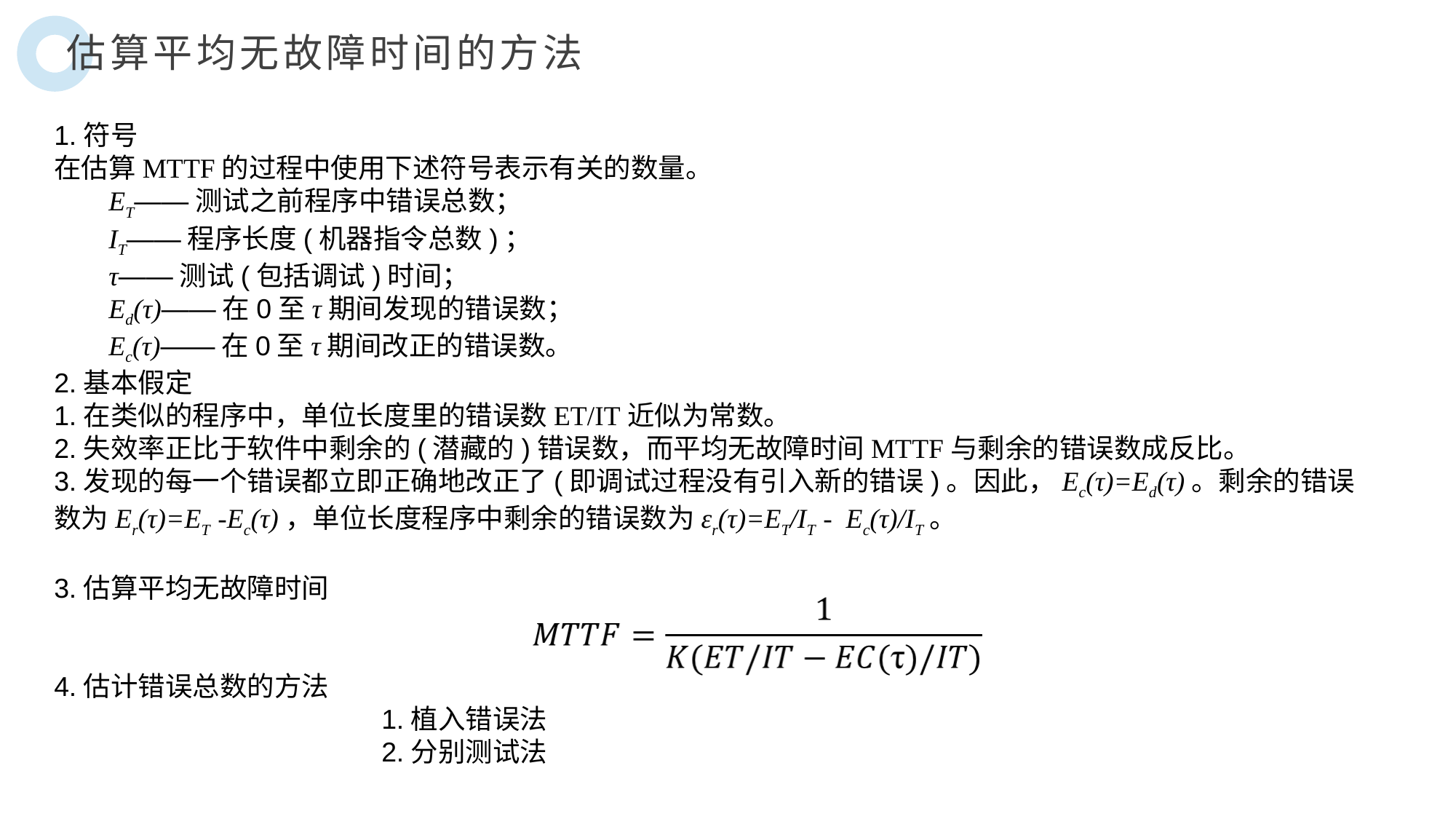

估算平均无故障时间的方法

1.符号
在估算MTTF的过程中使用下述符号表示有关的数量。
ET——测试之前程序中错误总数；
IT——程序长度(机器指令总数)；
τ——测试(包括调试)时间；
Ed(τ)——在0至τ期间发现的错误数；
Ec(τ)——在0至τ期间改正的错误数。
2.基本假定
1.在类似的程序中，单位长度里的错误数ET/IT近似为常数。
2.失效率正比于软件中剩余的(潜藏的)错误数，而平均无故障时间MTTF与剩余的错误数成反比。
3.发现的每一个错误都立即正确地改正了(即调试过程没有引入新的错误)。因此，Ec(τ)=Ed(τ)。剩余的错误数为Er(τ)=ET  -Ec(τ)，单位长度程序中剩余的错误数为εr(τ)=ET/IT  -  Ec(τ)/IT。

3.估算平均无故障时间

4.估计错误总数的方法
			1.植入错误法
			2.分别测试法